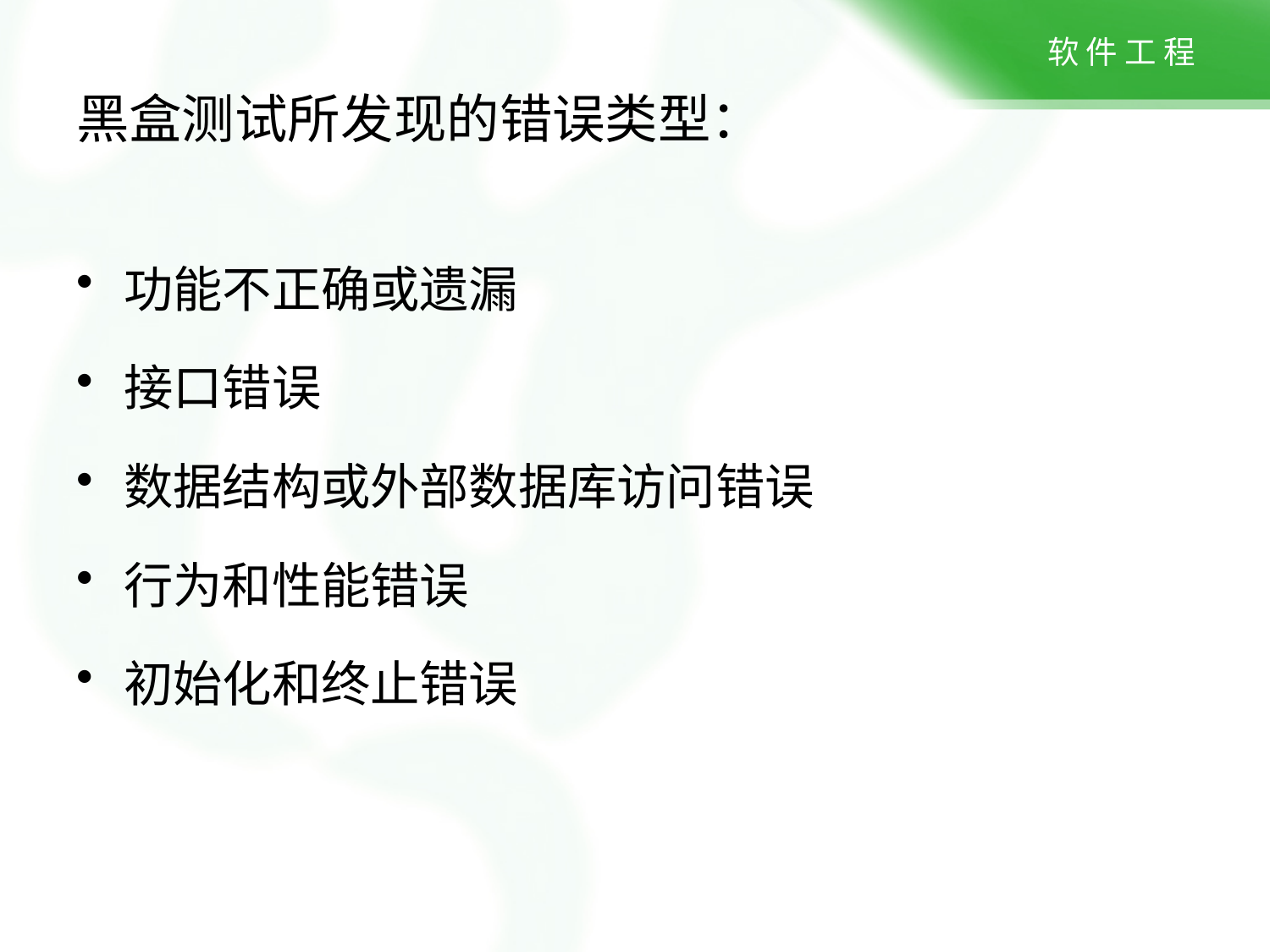

黑盒测试所发现的错误类型：
功能不正确或遗漏
接口错误
数据结构或外部数据库访问错误
行为和性能错误
初始化和终止错误